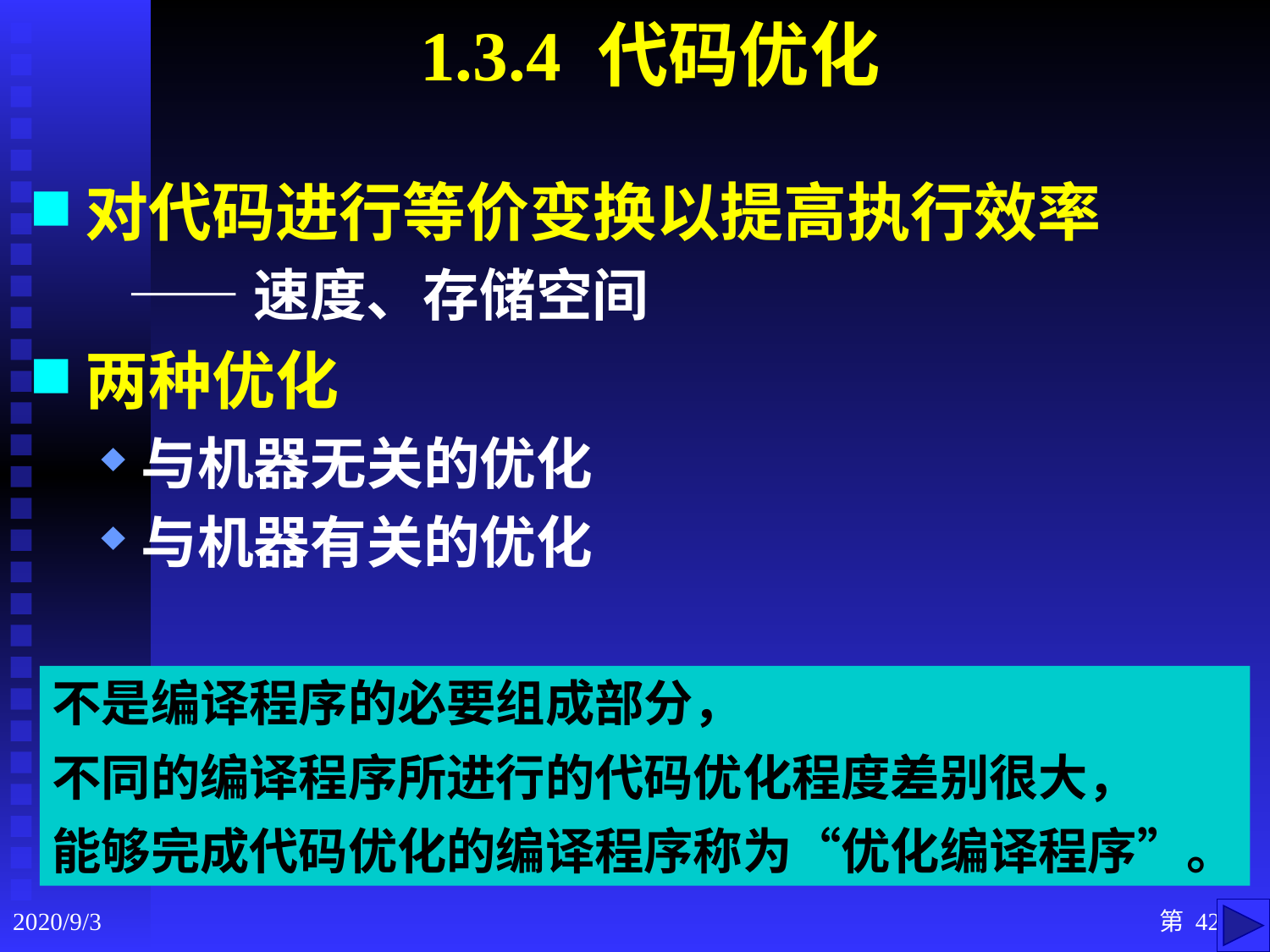

1.3.4 代码优化
对代码进行等价变换以提高执行效率
  ——速度、存储空间
两种优化
与机器无关的优化
与机器有关的优化
不是编译程序的必要组成部分，
不同的编译程序所进行的代码优化程度差别很大，
能够完成代码优化的编译程序称为“优化编译程序”。
2020/9/3
第 42 页